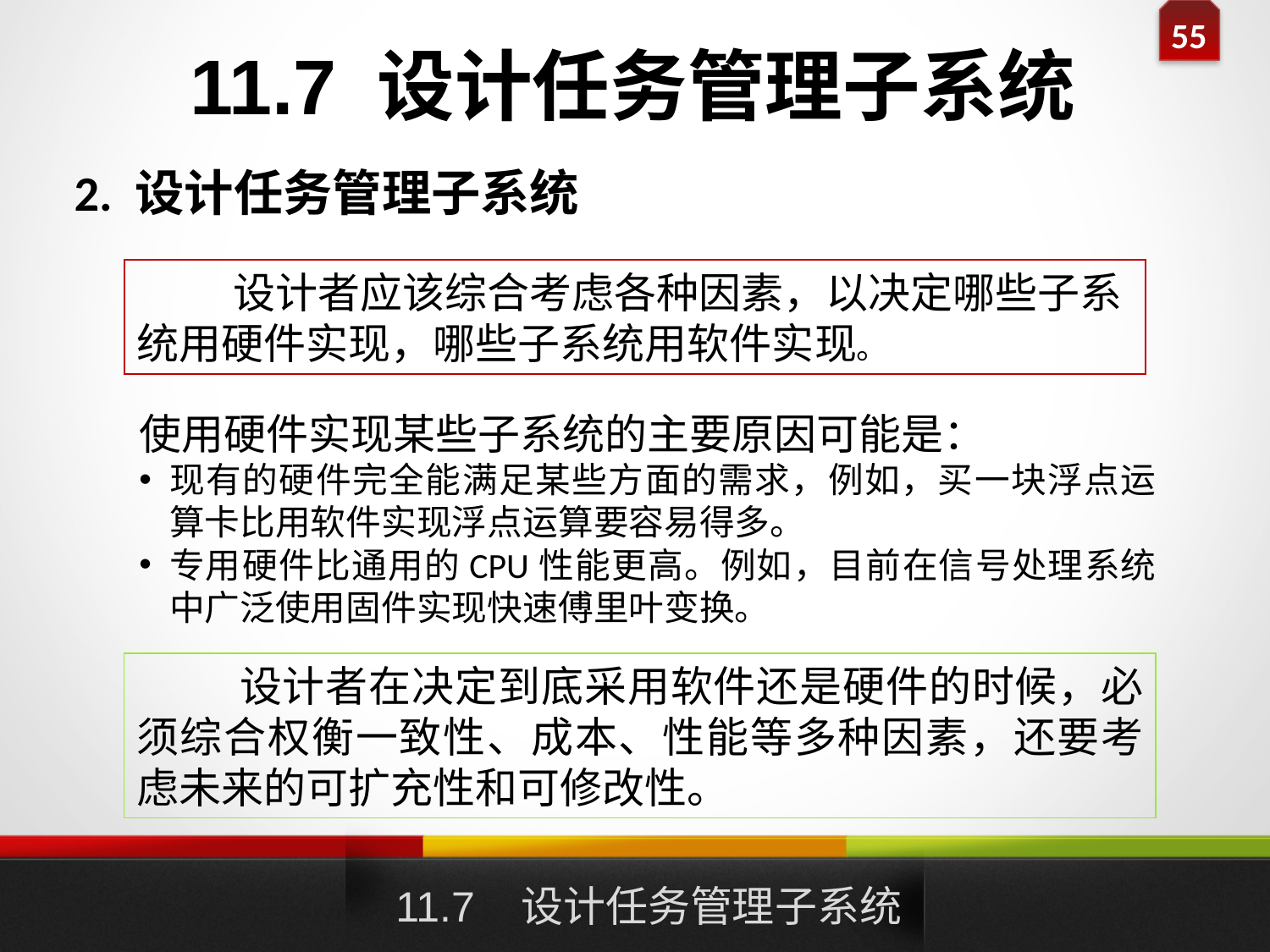

# 11.7 设计任务管理子系统
2. 设计任务管理子系统
         设计者应该综合考虑各种因素，以决定哪些子系统用硬件实现，哪些子系统用软件实现。
使用硬件实现某些子系统的主要原因可能是：
现有的硬件完全能满足某些方面的需求，例如，买一块浮点运算卡比用软件实现浮点运算要容易得多。
专用硬件比通用的CPU性能更高。例如，目前在信号处理系统中广泛使用固件实现快速傅里叶变换。
         设计者在决定到底采用软件还是硬件的时候，必须综合权衡一致性、成本、性能等多种因素，还要考虑未来的可扩充性和可修改性。
11.7   设计任务管理子系统